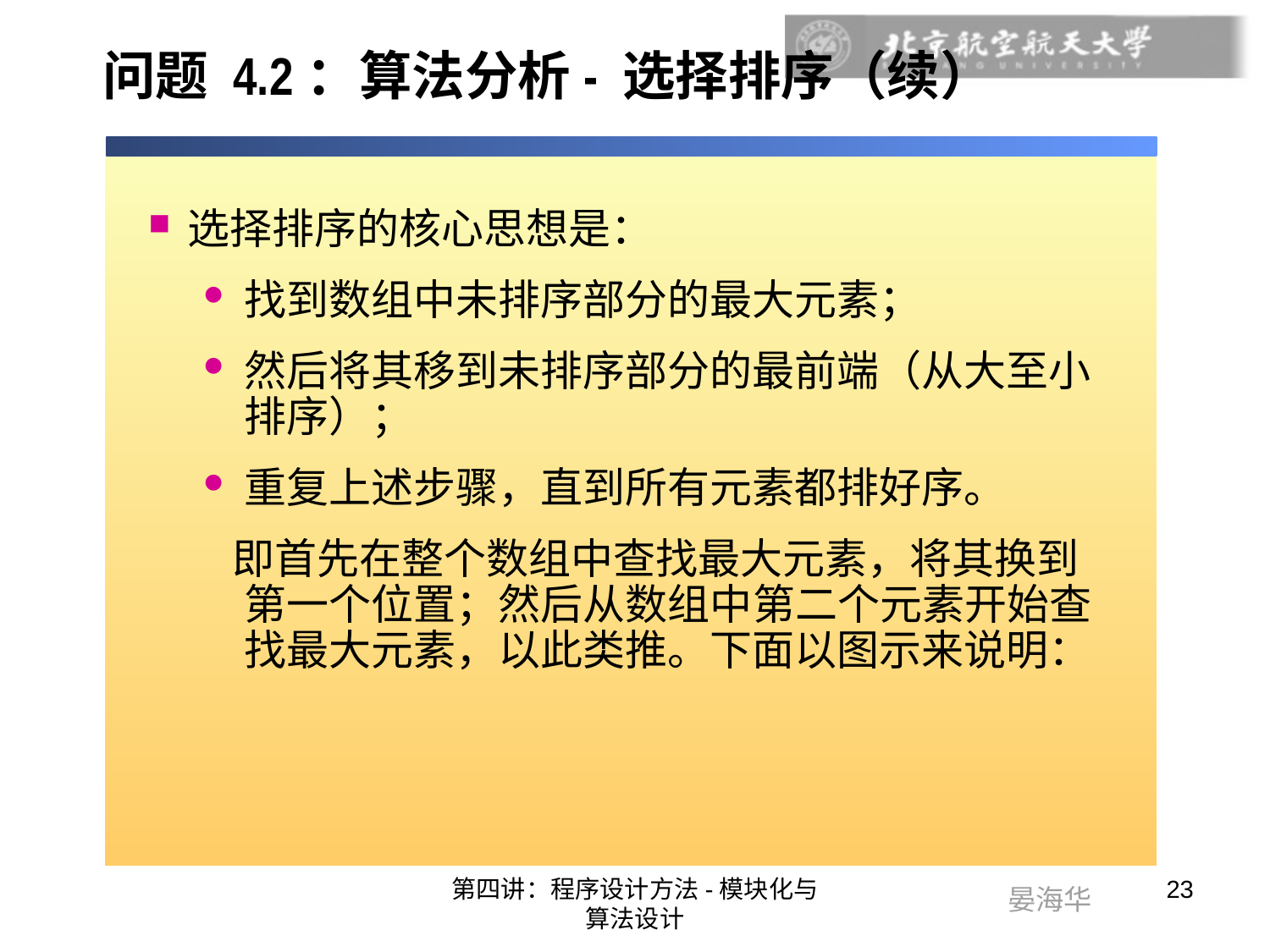

# 问题 4.2：算法分析- 选择排序（续）
选择排序的核心思想是：
找到数组中未排序部分的最大元素；
然后将其移到未排序部分的最前端（从大至小排序）；
重复上述步骤，直到所有元素都排好序。
  即首先在整个数组中查找最大元素，将其换到第一个位置；然后从数组中第二个元素开始查找最大元素，以此类推。下面以图示来说明：
第四讲：程序设计方法-模块化与算法设计
23